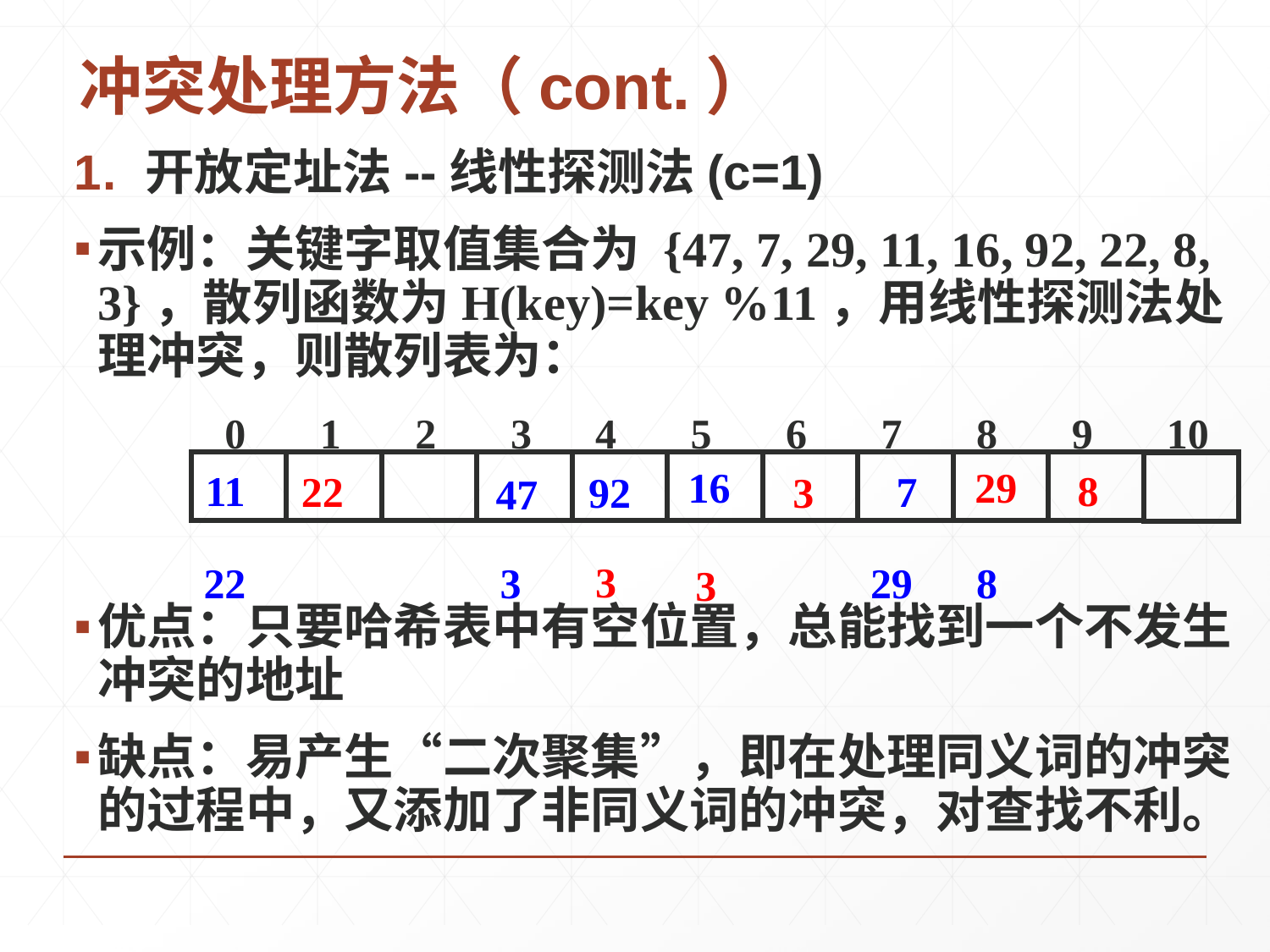

# 冲突处理方法（cont.）
开放定址法--线性探测法(c=1)
示例：关键字取值集合为 {47, 7, 29, 11, 16, 92, 22, 8, 3}，散列函数为H(key)=key %11，用线性探测法处理冲突，则散列表为：

优点：只要哈希表中有空位置，总能找到一个不发生冲突的地址
缺点：易产生“二次聚集”，即在处理同义词的冲突的过程中，又添加了非同义词的冲突，对查找不利。
  0       1       2       3      4       5       6       7       8       9       10

16
29
11
8
22
7
92
3
47
3
22
3
29
8
3